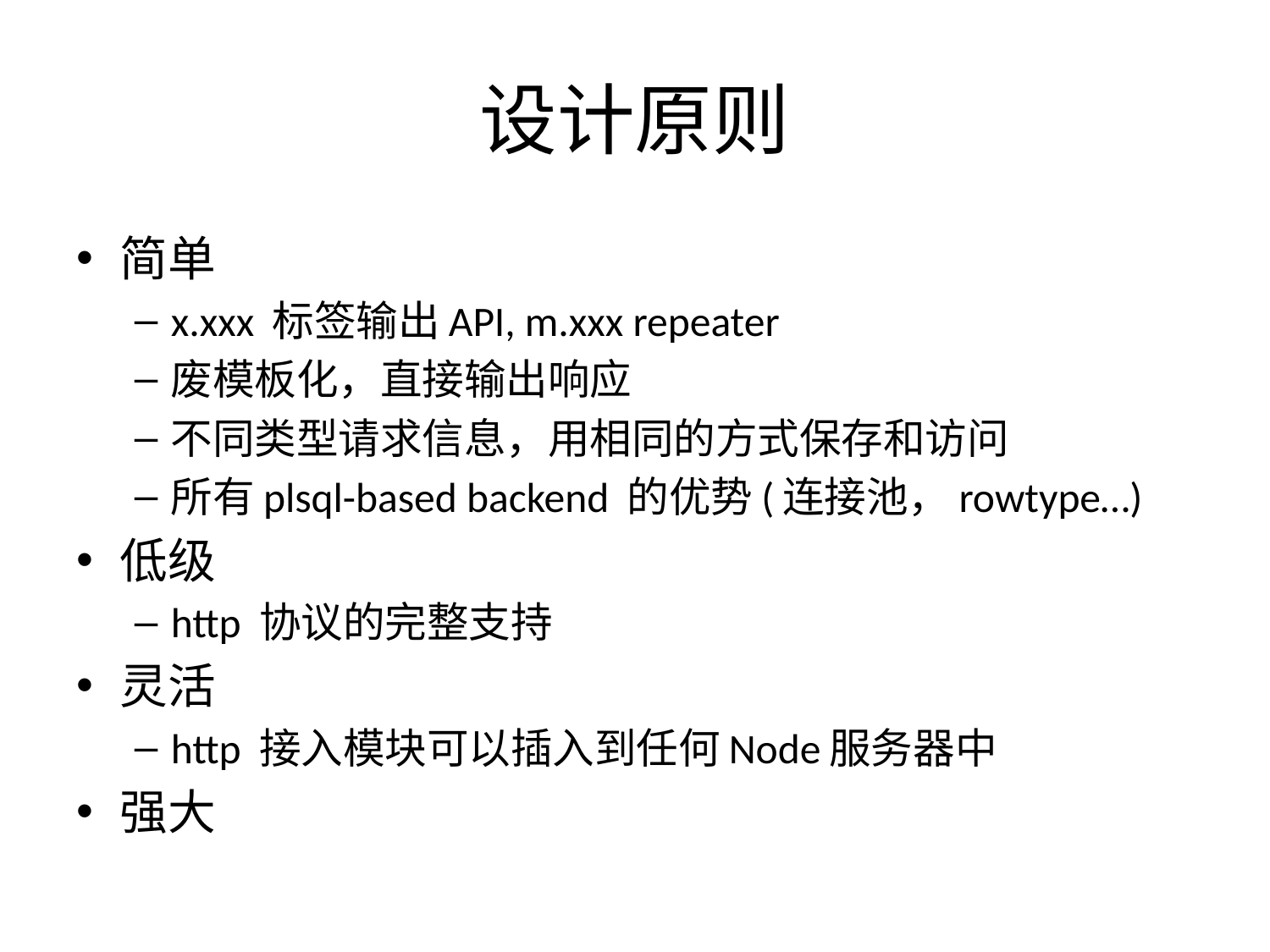

# 设计原则
简单
x.xxx 标签输出API, m.xxx repeater
废模板化，直接输出响应
不同类型请求信息，用相同的方式保存和访问
所有plsql-based backend 的优势(连接池，rowtype…)
低级
http 协议的完整支持
灵活
http 接入模块可以插入到任何Node服务器中
强大